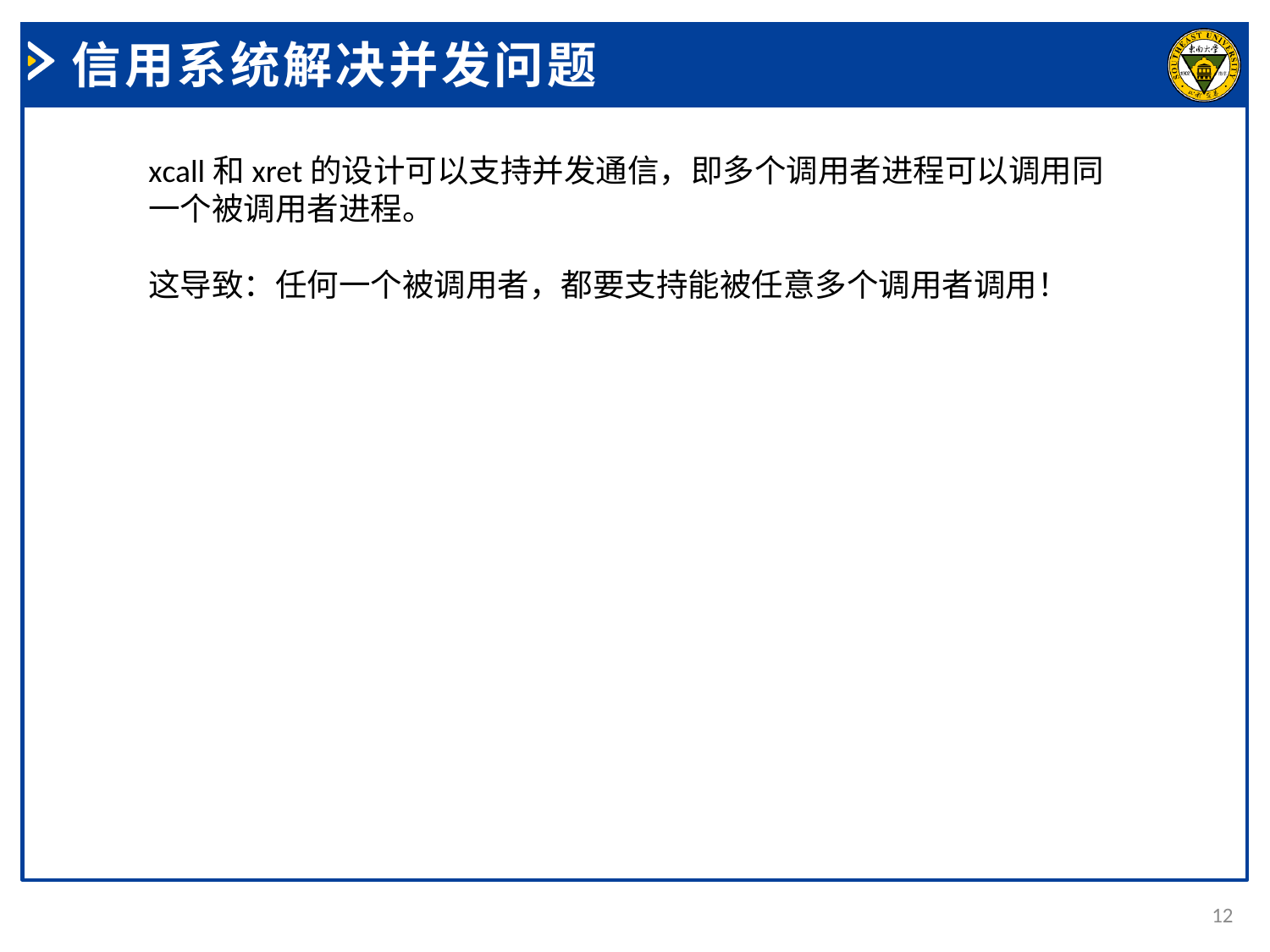

信用系统解决并发问题
xcall和xret的设计可以支持并发通信，即多个调用者进程可以调用同一个被调用者进程。

这导致：任何一个被调用者，都要支持能被任意多个调用者调用！
12